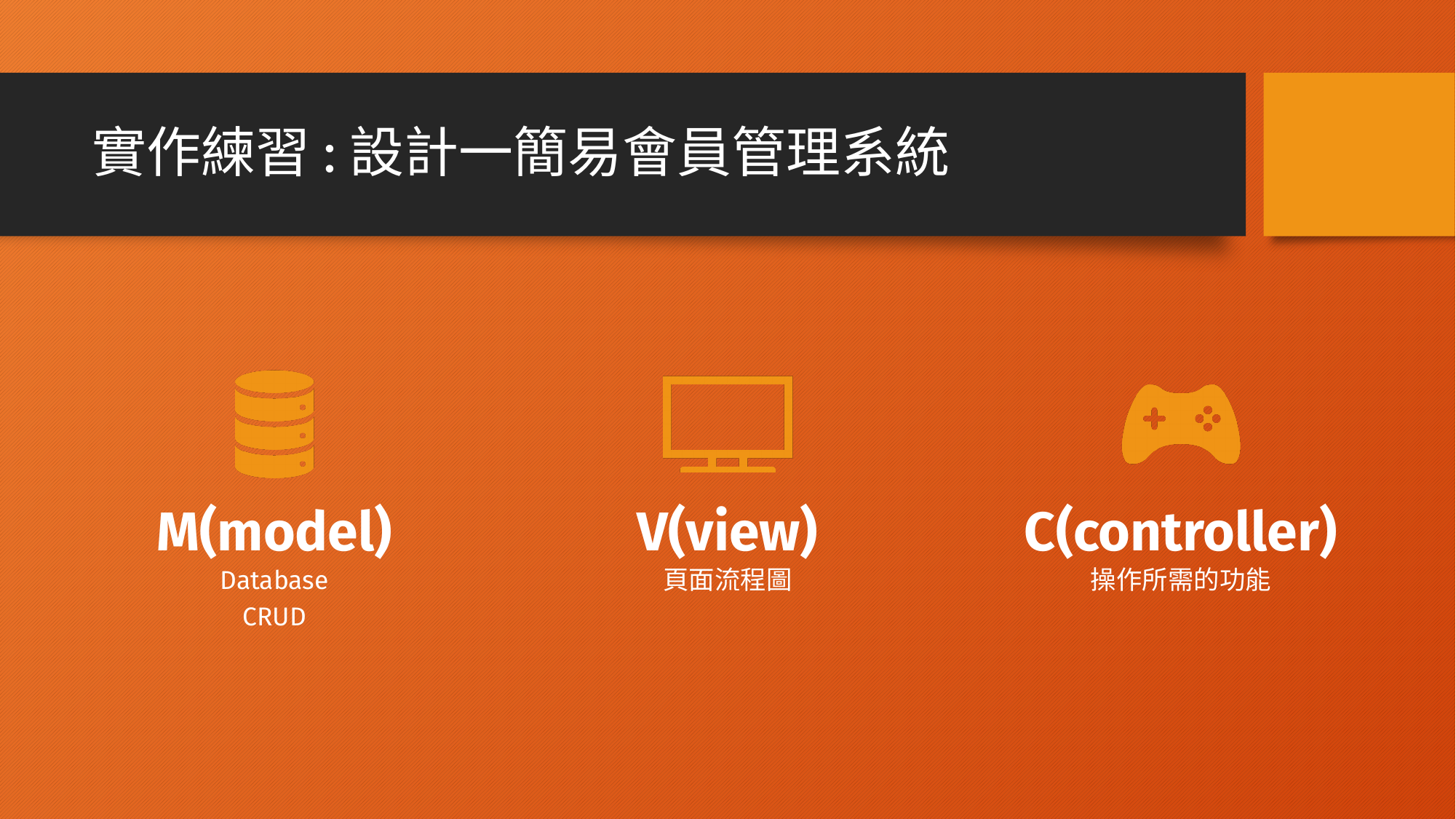

# 實作練習:設計一簡易會員管理系統
M(model)
Database
CRUD
V(view)
頁面流程圖
C(controller)
操作所需的功能